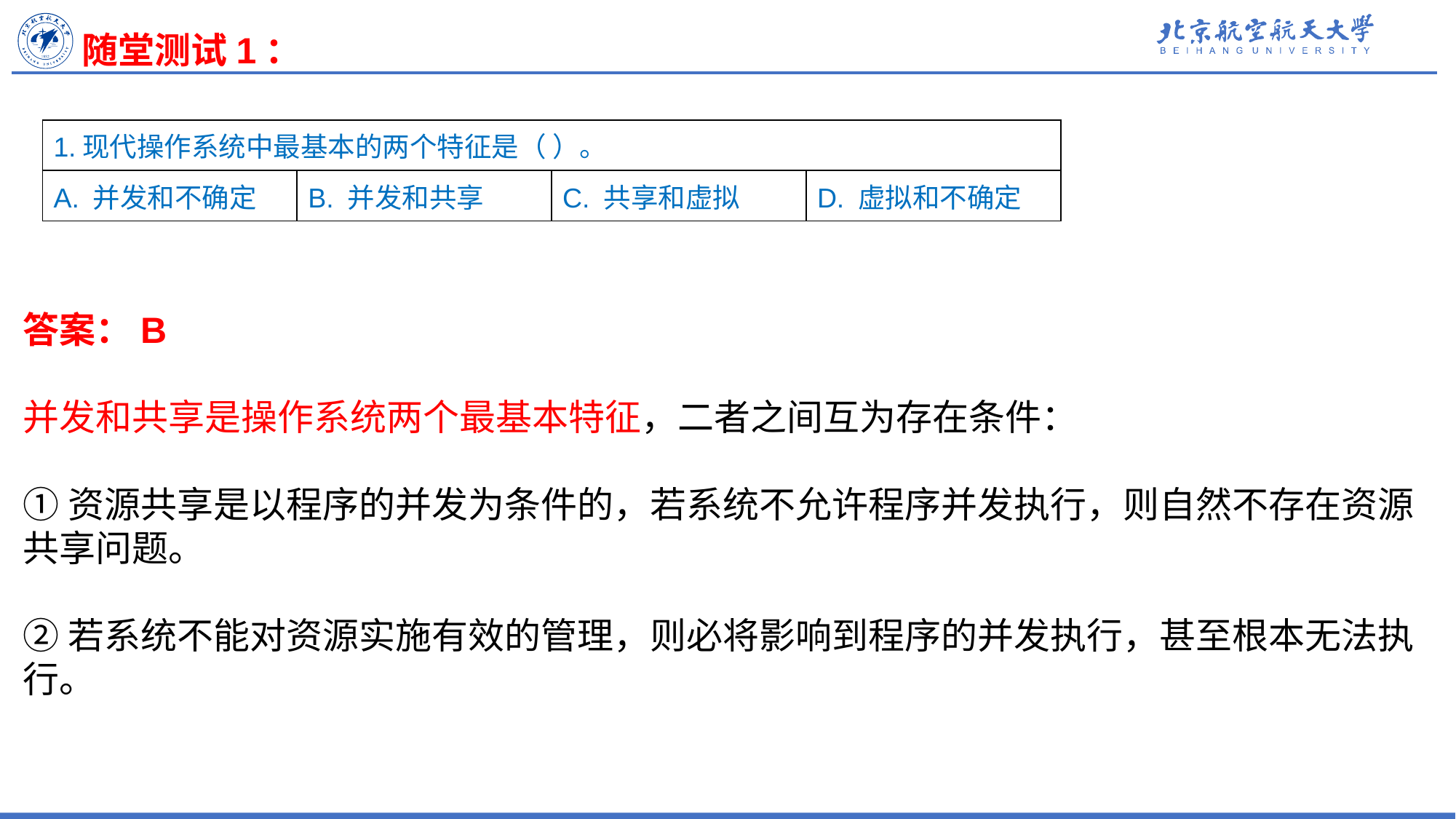

随堂测试1：
| 1.现代操作系统中最基本的两个特征是（ ）。 |  |  |  |
| --- | --- | --- | --- |
| A. 并发和不确定 | B. 并发和共享 | C. 共享和虚拟 | D. 虚拟和不确定 |
答案：B

并发和共享是操作系统两个最基本特征，二者之间互为存在条件：

①资源共享是以程序的并发为条件的，若系统不允许程序并发执行，则自然不存在资源共享问题。

②若系统不能对资源实施有效的管理，则必将影响到程序的并发执行，甚至根本无法执行。
1